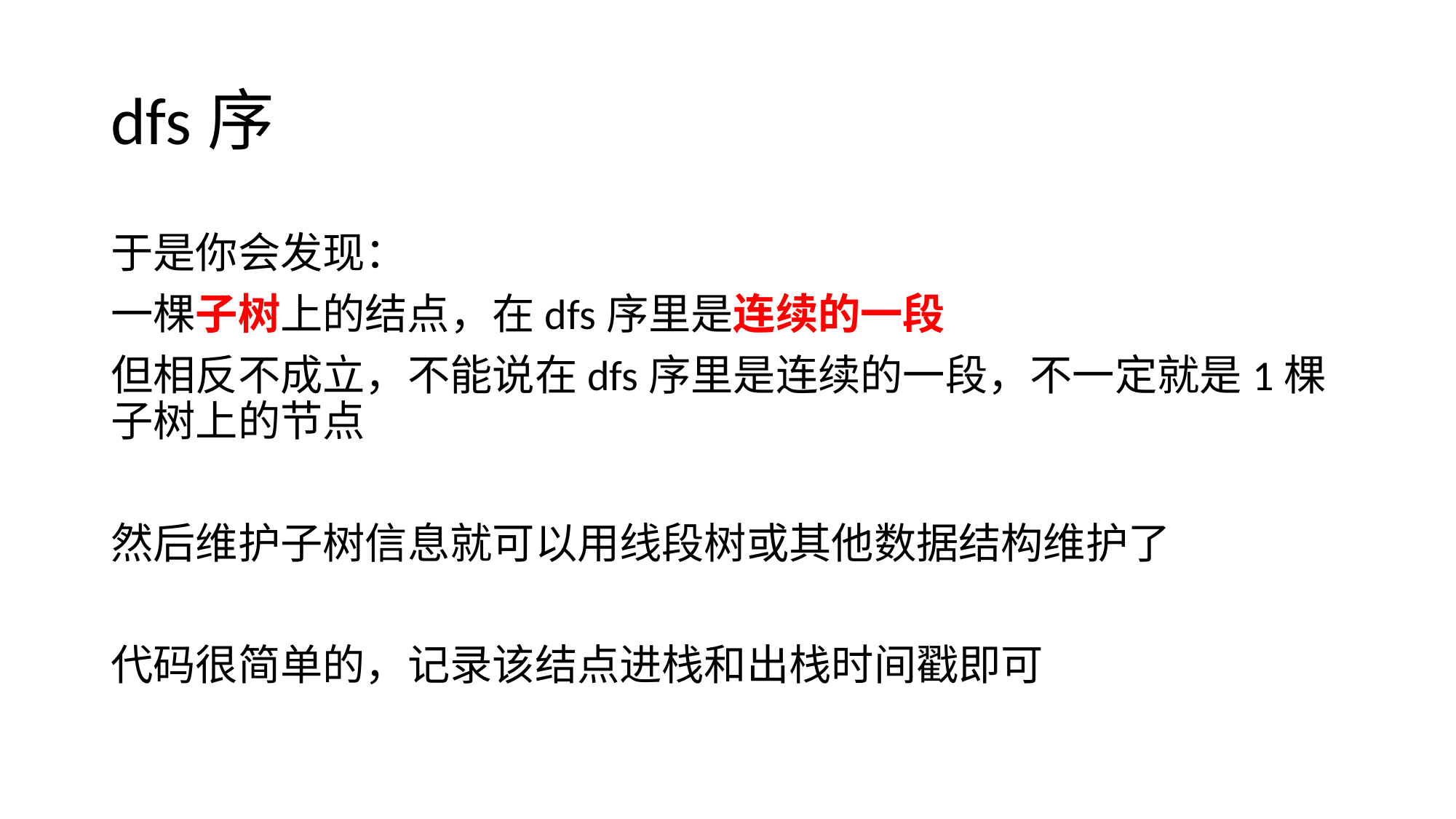

# dfs序
于是你会发现：
一棵子树上的结点，在dfs序里是连续的一段
但相反不成立，不能说在dfs序里是连续的一段，不一定就是1棵子树上的节点

然后维护子树信息就可以用线段树或其他数据结构维护了

代码很简单的，记录该结点进栈和出栈时间戳即可